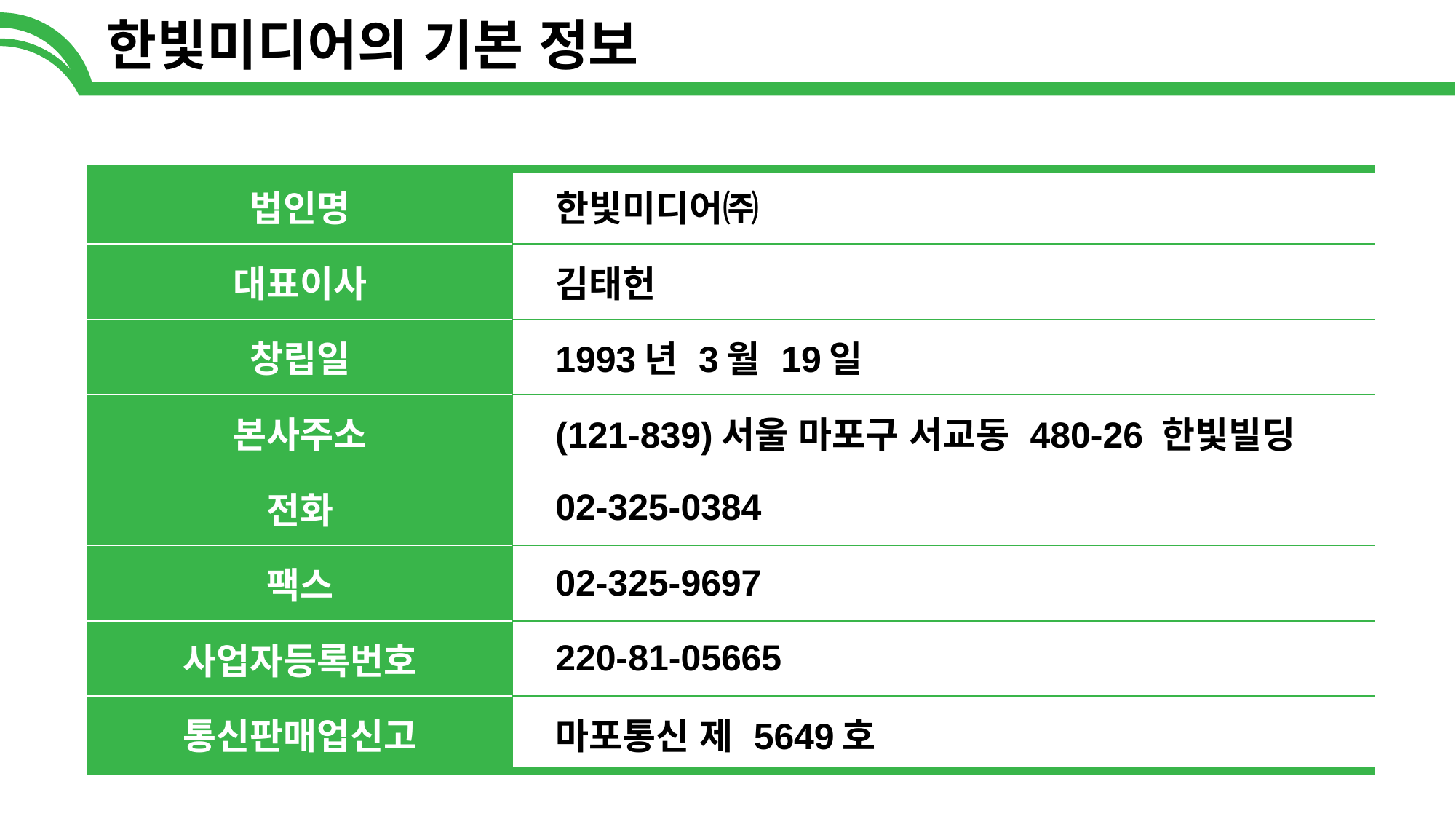

# 한빛미디어의 기본 정보
| 법인명 | 한빛미디어㈜ |
| --- | --- |
| 대표이사 | 김태헌 |
| 창립일 | 1993년 3월 19일 |
| 본사주소 | (121-839)서울 마포구 서교동 480-26 한빛빌딩 |
| 전화 | 02-325-0384 |
| 팩스 | 02-325-9697 |
| 사업자등록번호 | 220-81-05665 |
| 통신판매업신고 | 마포통신 제 5649호 |